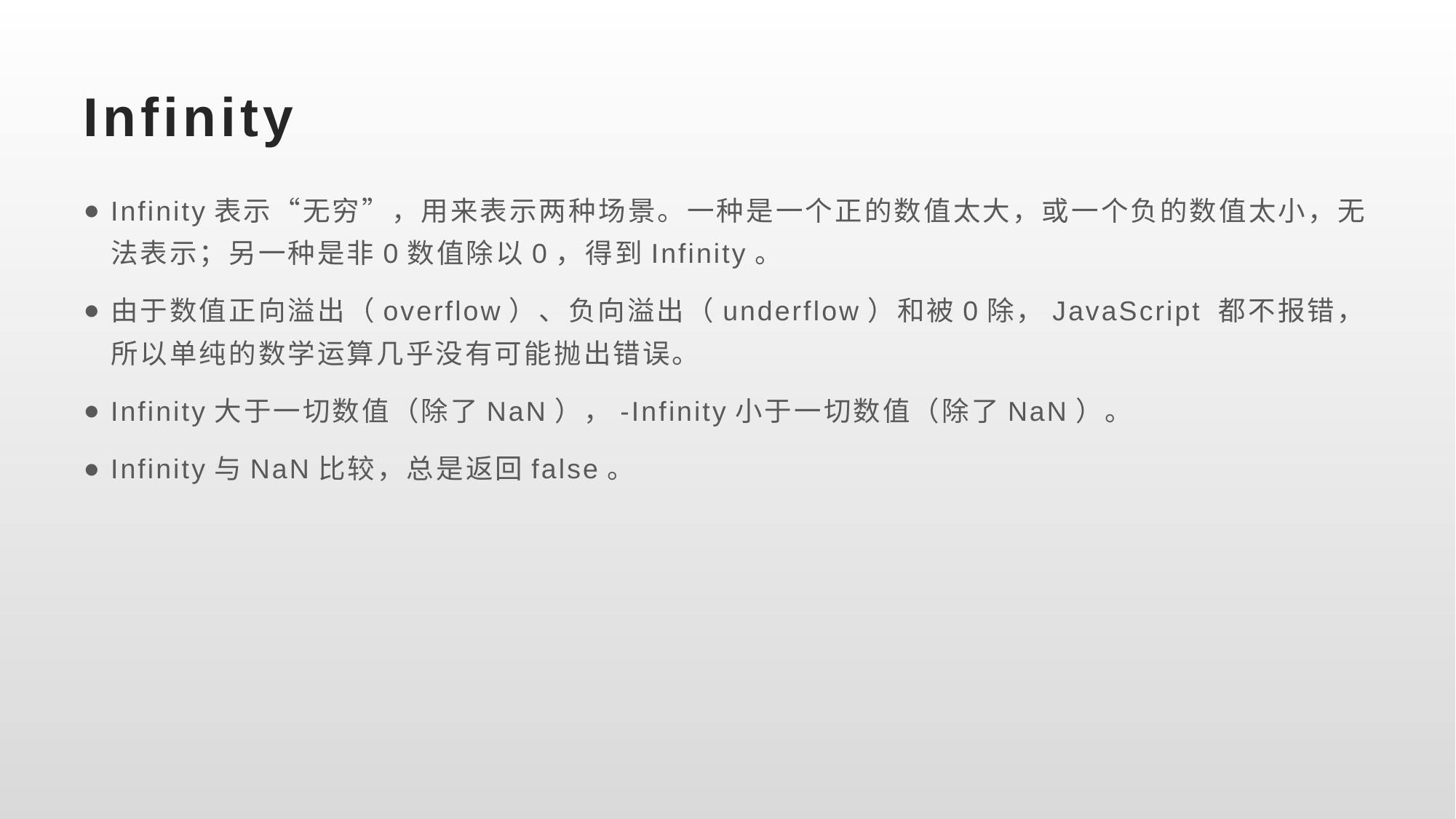

# Infinity
Infinity表示“无穷”，用来表示两种场景。一种是一个正的数值太大，或一个负的数值太小，无法表示；另一种是非0数值除以0，得到Infinity。
由于数值正向溢出（overflow）、负向溢出（underflow）和被0除，JavaScript 都不报错，所以单纯的数学运算几乎没有可能抛出错误。
Infinity大于一切数值（除了NaN），-Infinity小于一切数值（除了NaN）。
Infinity与NaN比较，总是返回false。